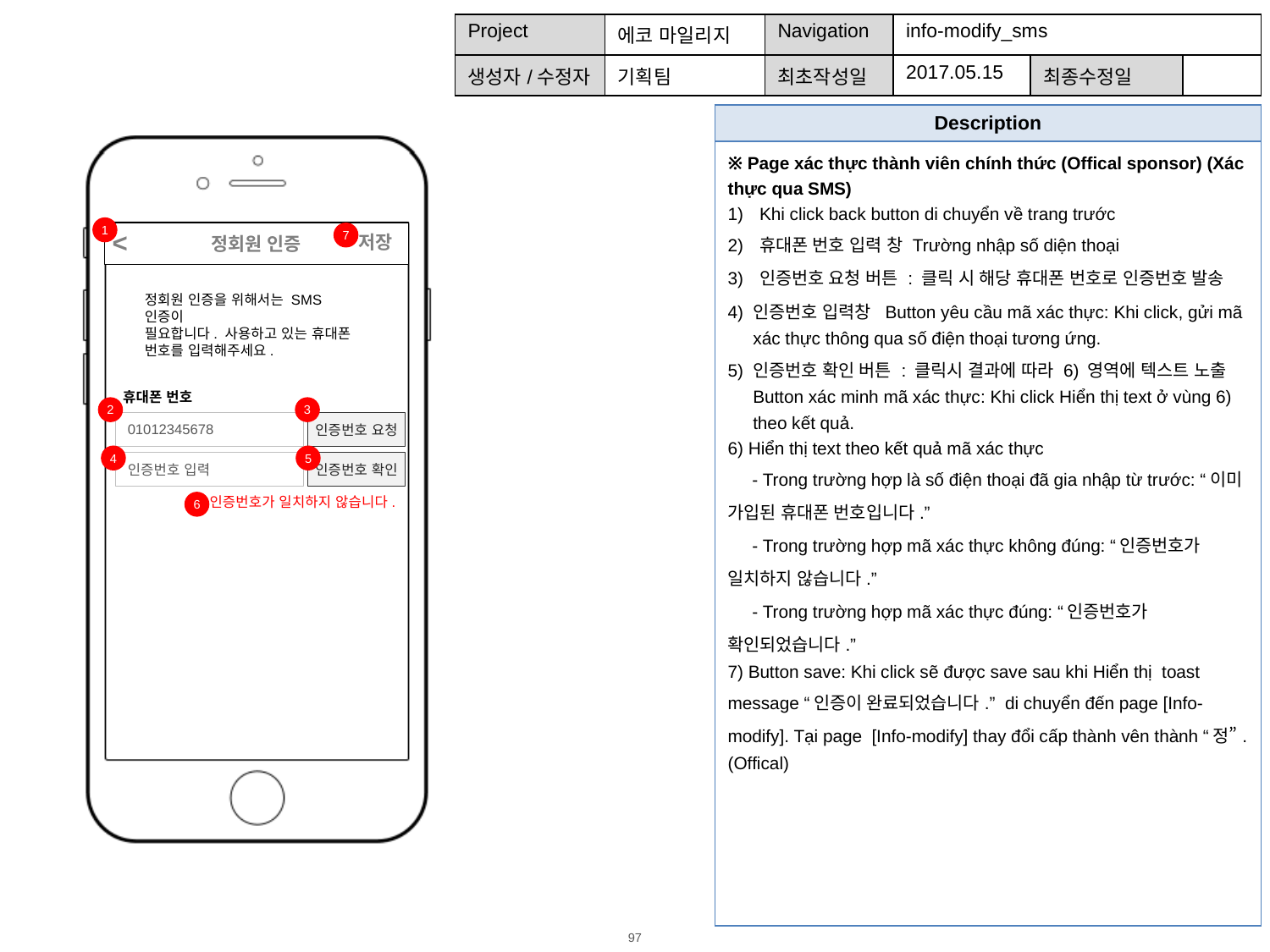

| Project | 에코 마일리지 | Navigation | info-modify\_sms |  |  |
| --- | --- | --- | --- | --- | --- |
| 생성자/수정자 | 기획팀 | 최초작성일 | 2017.05.15 | 최종수정일 |  |
| Description |
| --- |
| ※ Page xác thực thành viên chính thức (Offical sponsor) (Xác thực qua SMS) Khi click back button di chuyển về trang trước 휴대폰 번호 입력 창 Trường nhập số diện thoại 인증번호 요청 버튼 : 클릭 시 해당 휴대폰 번호로 인증번호 발송 인증번호 입력창 Button yêu cầu mã xác thực: Khi click, gửi mã xác thực thông qua số điện thoại tương ứng. 인증번호 확인 버튼 : 클릭시 결과에 따라 6) 영역에 텍스트 노출 Button xác minh mã xác thực: Khi click Hiển thị text ở vùng 6) theo kết quả. 6) Hiển thị text theo kết quả mã xác thực - Trong trường hợp là số điện thoại đã gia nhập từ trước: “이미 가입된 휴대폰 번호입니다.” - Trong trường hợp mã xác thực không đúng: “인증번호가 일치하지 않습니다.” - Trong trường hợp mã xác thực đúng: “인증번호가 확인되었습니다.” 7) Button save: Khi click sẽ được save sau khi Hiển thị toast message “인증이 완료되었습니다.” di chuyển đến page [Info-modify]. Tại page [Info-modify] thay đổi cấp thành vên thành “정”.(Offical) |
1
<
                  정회원 인증
7
저장
정회원 인증을 위해서는 SMS 인증이
필요합니다. 사용하고 있는 휴대폰 번호를 입력해주세요.
휴대폰 번호
2
3
01012345678
인증번호 요청
4
5
인증번호 확인
인증번호 입력
인증번호가 일치하지 않습니다.
6